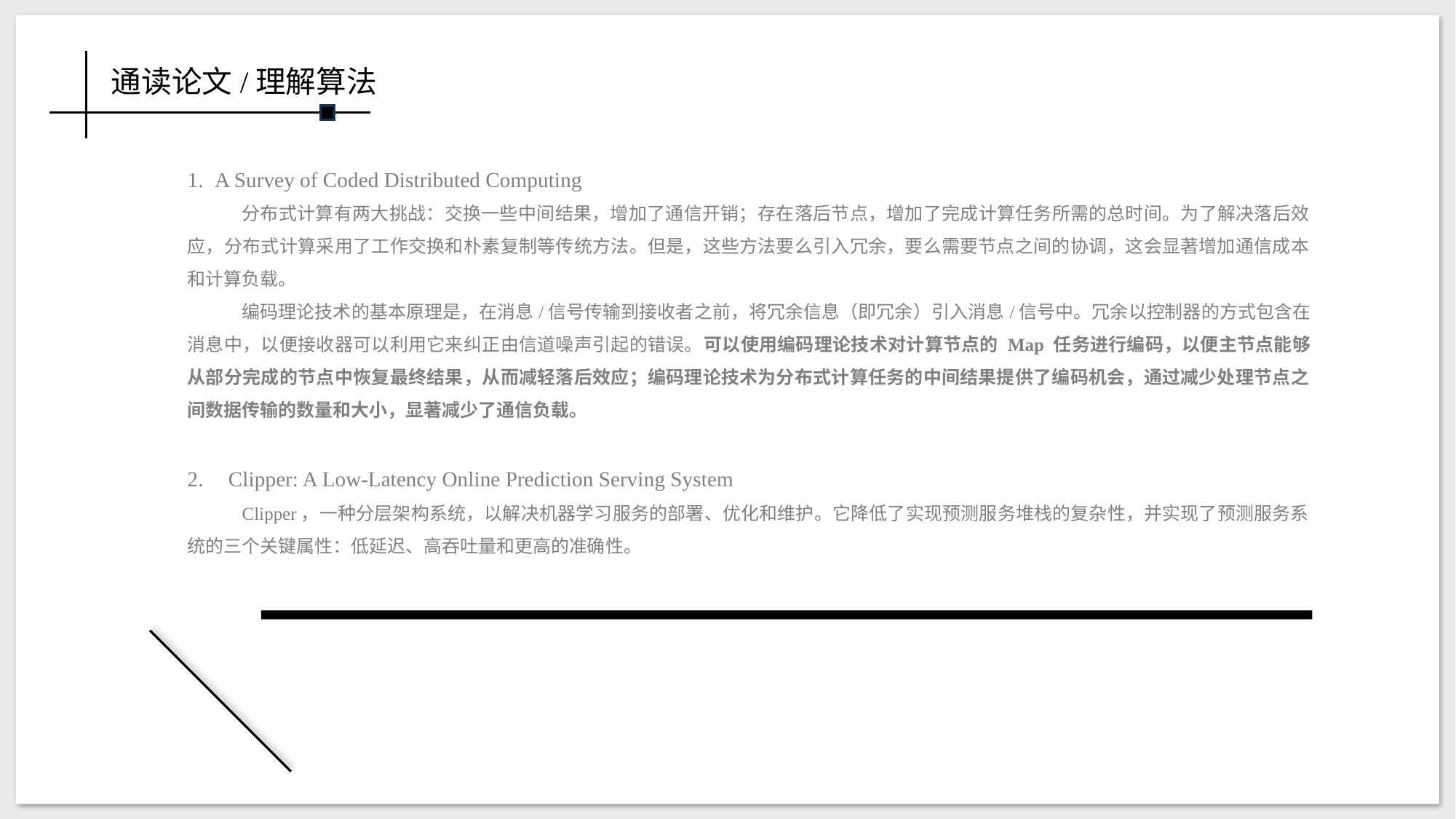

通读论文/理解算法

A Survey of Coded Distributed Computing
分布式计算有两大挑战：交换一些中间结果，增加了通信开销；存在落后节点，增加了完成计算任务所需的总时间。为了解决落后效应，分布式计算采用了工作交换和朴素复制等传统方法。但是，这些方法要么引入冗余，要么需要节点之间的协调，这会显著增加通信成本和计算负载。
编码理论技术的基本原理是，在消息/信号传输到接收者之前，将冗余信息（即冗余）引入消息/信号中。冗余以控制器的方式包含在消息中，以便接收器可以利用它来纠正由信道噪声引起的错误。可以使用编码理论技术对计算节点的 Map 任务进行编码，以便主节点能够从部分完成的节点中恢复最终结果，从而减轻落后效应；编码理论技术为分布式计算任务的中间结果提供了编码机会，通过减少处理节点之间数据传输的数量和大小，显著减少了通信负载。

Clipper: A Low-Latency Online Prediction Serving System
Clipper，一种分层架构系统，以解决机器学习服务的部署、优化和维护。它降低了实现预测服务堆栈的复杂性，并实现了预测服务系统的三个关键属性：低延迟、高吞吐量和更高的准确性。